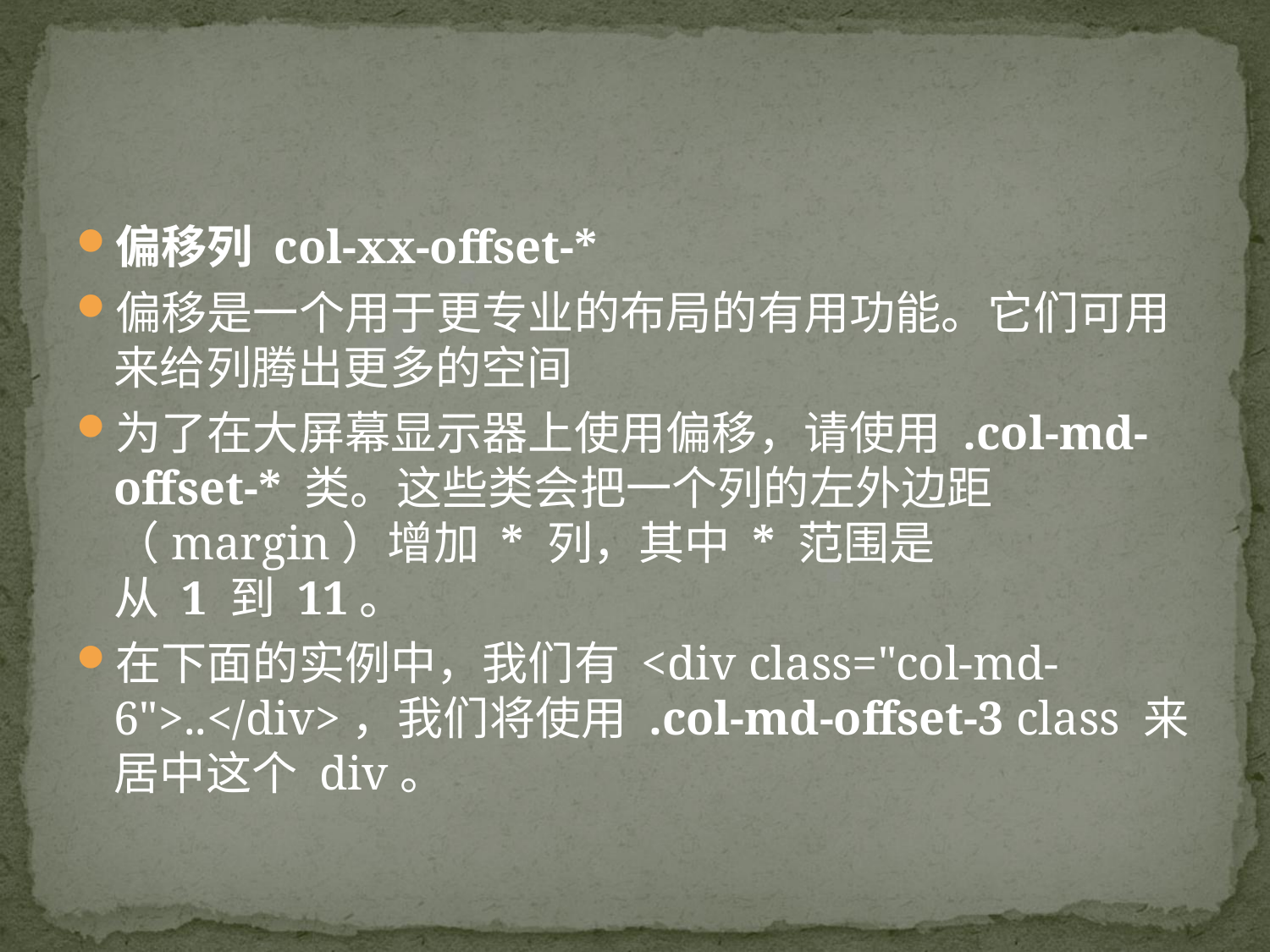

#
偏移列 col-xx-offset-*
偏移是一个用于更专业的布局的有用功能。它们可用来给列腾出更多的空间
为了在大屏幕显示器上使用偏移，请使用 .col-md-offset-* 类。这些类会把一个列的左外边距（margin）增加 * 列，其中 * 范围是从 1 到 11。
在下面的实例中，我们有 <div class="col-md-6">..</div>，我们将使用 .col-md-offset-3 class 来居中这个 div。